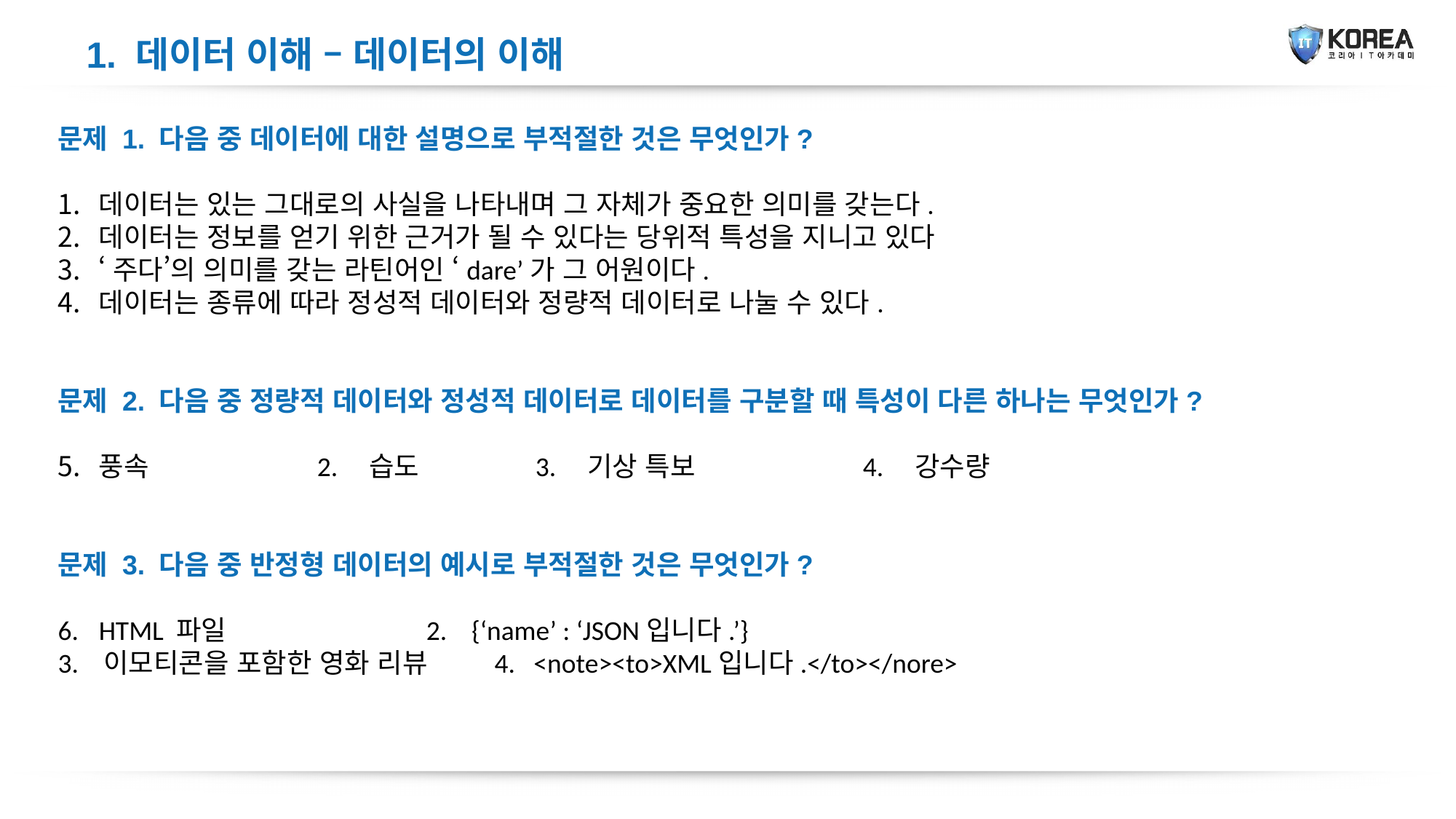

1. 데이터 이해 – 데이터의 이해
문제 1. 다음 중 데이터에 대한 설명으로 부적절한 것은 무엇인가?

데이터는 있는 그대로의 사실을 나타내며 그 자체가 중요한 의미를 갖는다.
데이터는 정보를 얻기 위한 근거가 될 수 있다는 당위적 특성을 지니고 있다
‘주다’의 의미를 갖는 라틴어인 ‘dare’가 그 어원이다.
데이터는 종류에 따라 정성적 데이터와 정량적 데이터로 나눌 수 있다.

문제 2. 다음 중 정량적 데이터와 정성적 데이터로 데이터를 구분할 때 특성이 다른 하나는 무엇인가?

풍속		2.    습도		3.    기상 특보		4.    강수량

문제 3. 다음 중 반정형 데이터의 예시로 부적절한 것은 무엇인가?

HTML 파일		2.    {‘name’ : ‘JSON입니다.’}
3.   이모티콘을 포함한 영화 리뷰	4.   <note><to>XML입니다.</to></nore>